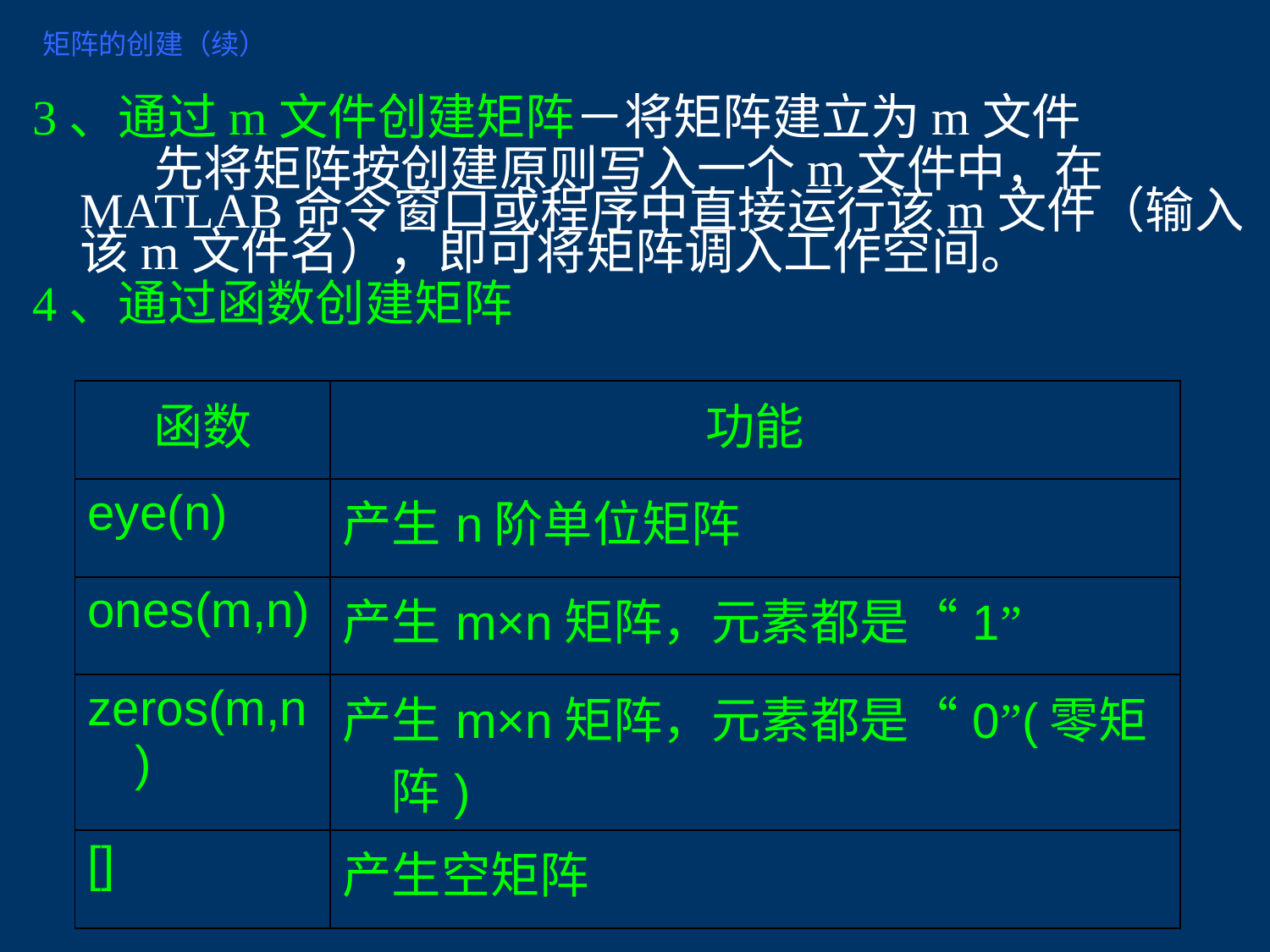

# 矩阵的创建（续）
3、通过m文件创建矩阵－将矩阵建立为m文件
          先将矩阵按创建原则写入一个m文件中，在MATLAB命令窗口或程序中直接运行该m文件（输入该m文件名），即可将矩阵调入工作空间。
4、通过函数创建矩阵
| 函数 | 功能 |
| --- | --- |
| eye(n) | 产生n阶单位矩阵 |
| ones(m,n) | 产生m×n矩阵，元素都是“1” |
| zeros(m,n) | 产生m×n矩阵，元素都是“0”(零矩阵) |
| [] | 产生空矩阵 |